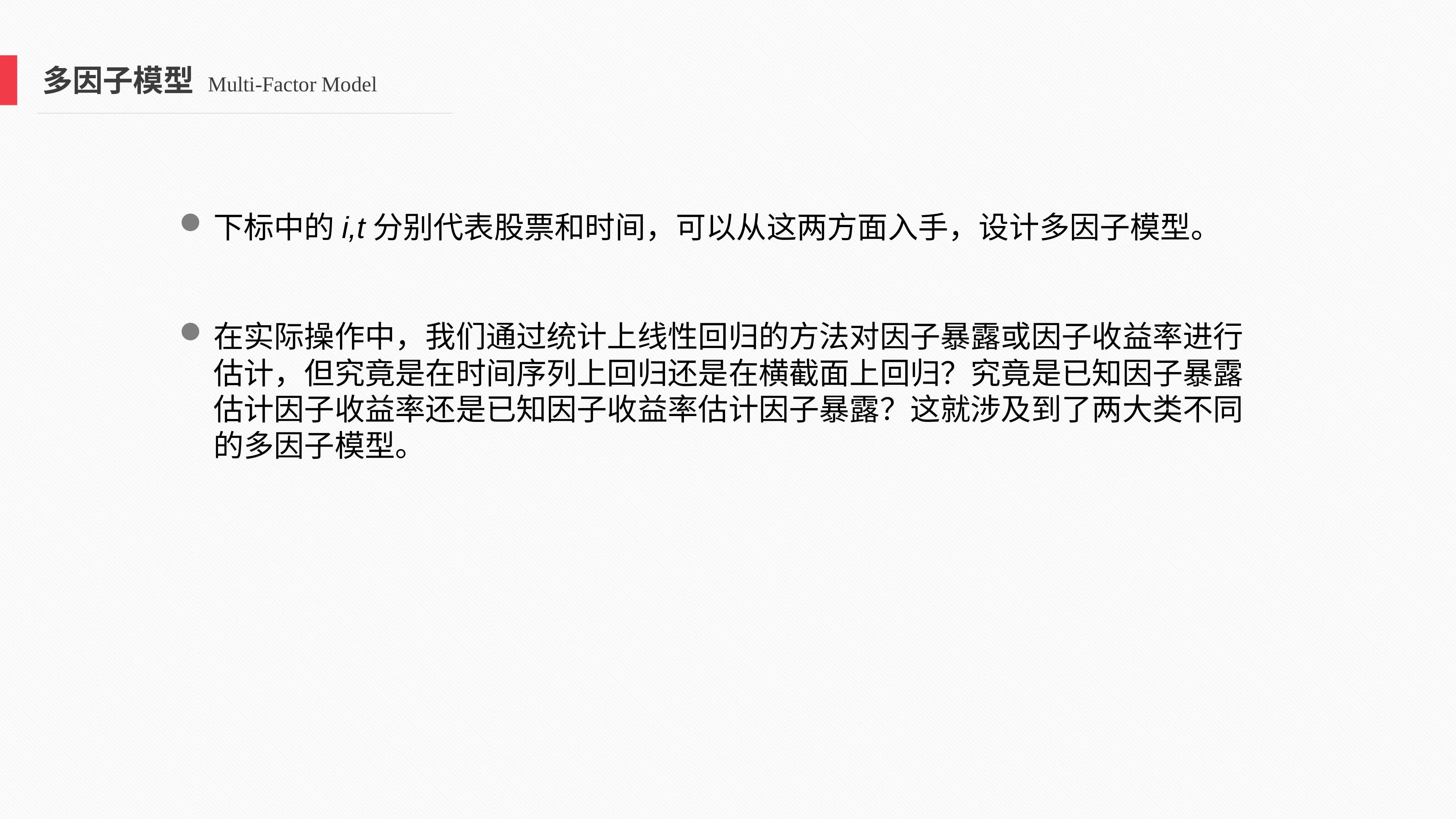

多因子模型 Multi-Factor Model
下标中的i,t分别代表股票和时间，可以从这两方面入手，设计多因子模型。

在实际操作中，我们通过统计上线性回归的方法对因子暴露或因子收益率进行估计，但究竟是在时间序列上回归还是在横截面上回归？究竟是已知因子暴露估计因子收益率还是已知因子收益率估计因子暴露？这就涉及到了两大类不同的多因子模型。